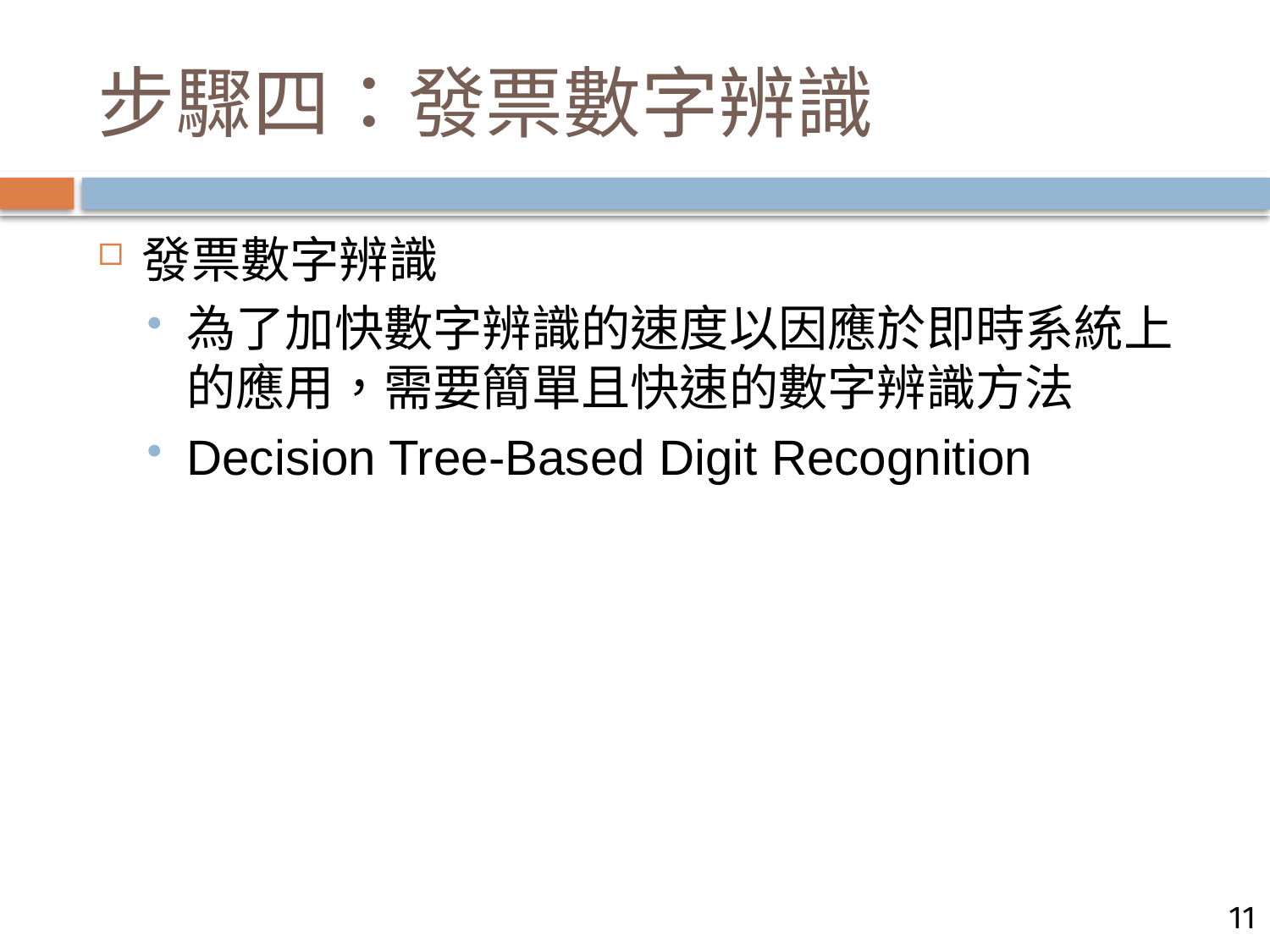

# 步驟四：發票數字辨識
發票數字辨識
為了加快數字辨識的速度以因應於即時系統上的應用，需要簡單且快速的數字辨識方法
Decision Tree-Based Digit Recognition